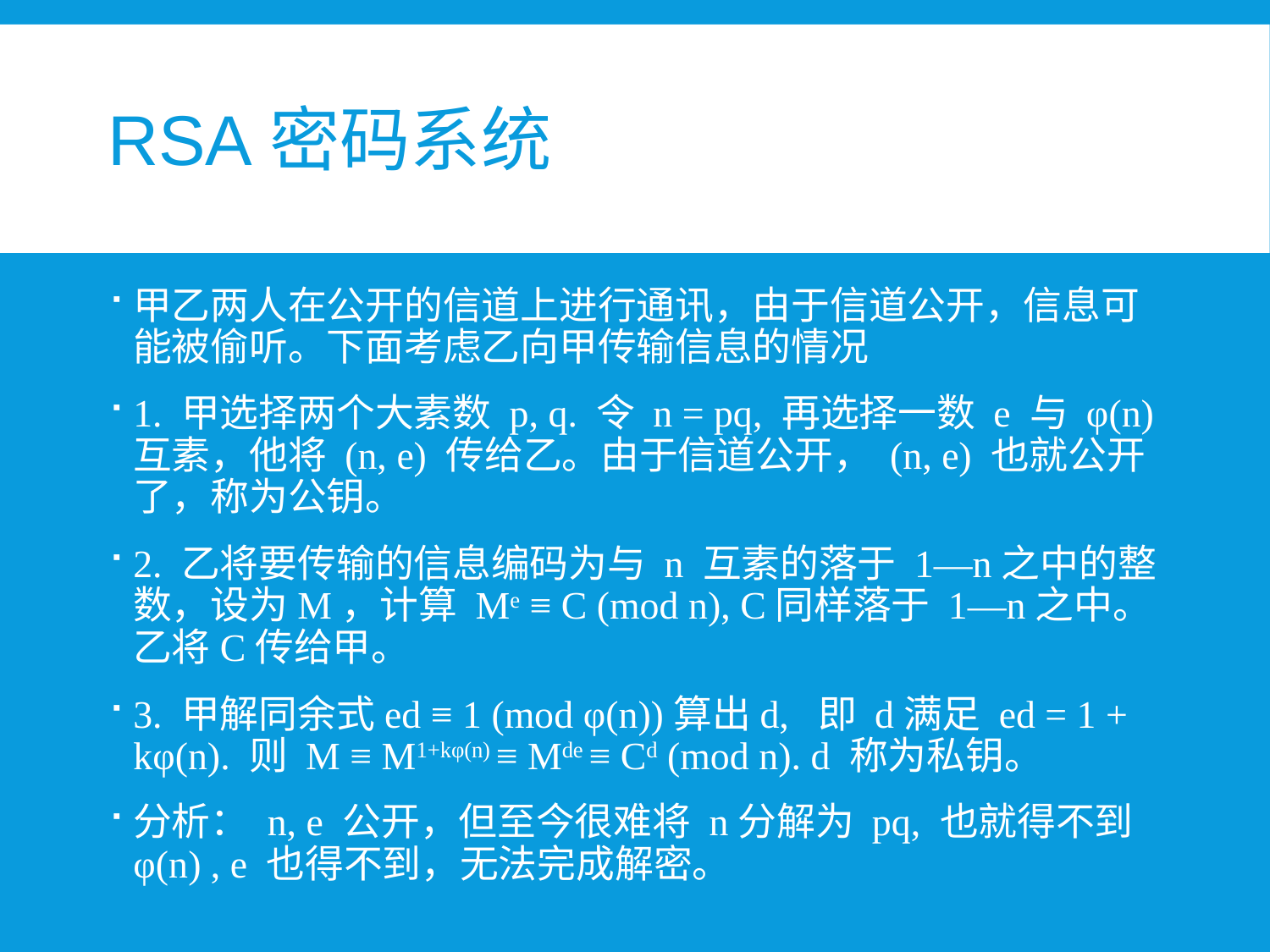

# RSA密码系统
甲乙两人在公开的信道上进行通讯，由于信道公开，信息可能被偷听。下面考虑乙向甲传输信息的情况
1. 甲选择两个大素数 p, q. 令 n = pq, 再选择一数 e 与 φ(n) 互素，他将 (n, e) 传给乙。由于信道公开， (n, e) 也就公开了，称为公钥。
2. 乙将要传输的信息编码为与 n 互素的落于 1—n之中的整数，设为M，计算 Me ≡ C (mod n), C同样落于 1—n之中。乙将C传给甲。
3. 甲解同余式ed ≡ 1 (mod φ(n))算出d,  即 d满足 ed = 1 + kφ(n). 则 M ≡ M1+kφ(n) ≡ Mde ≡ Cd (mod n). d 称为私钥。
分析： n, e 公开，但至今很难将 n分解为 pq, 也就得不到φ(n) , e 也得不到，无法完成解密。